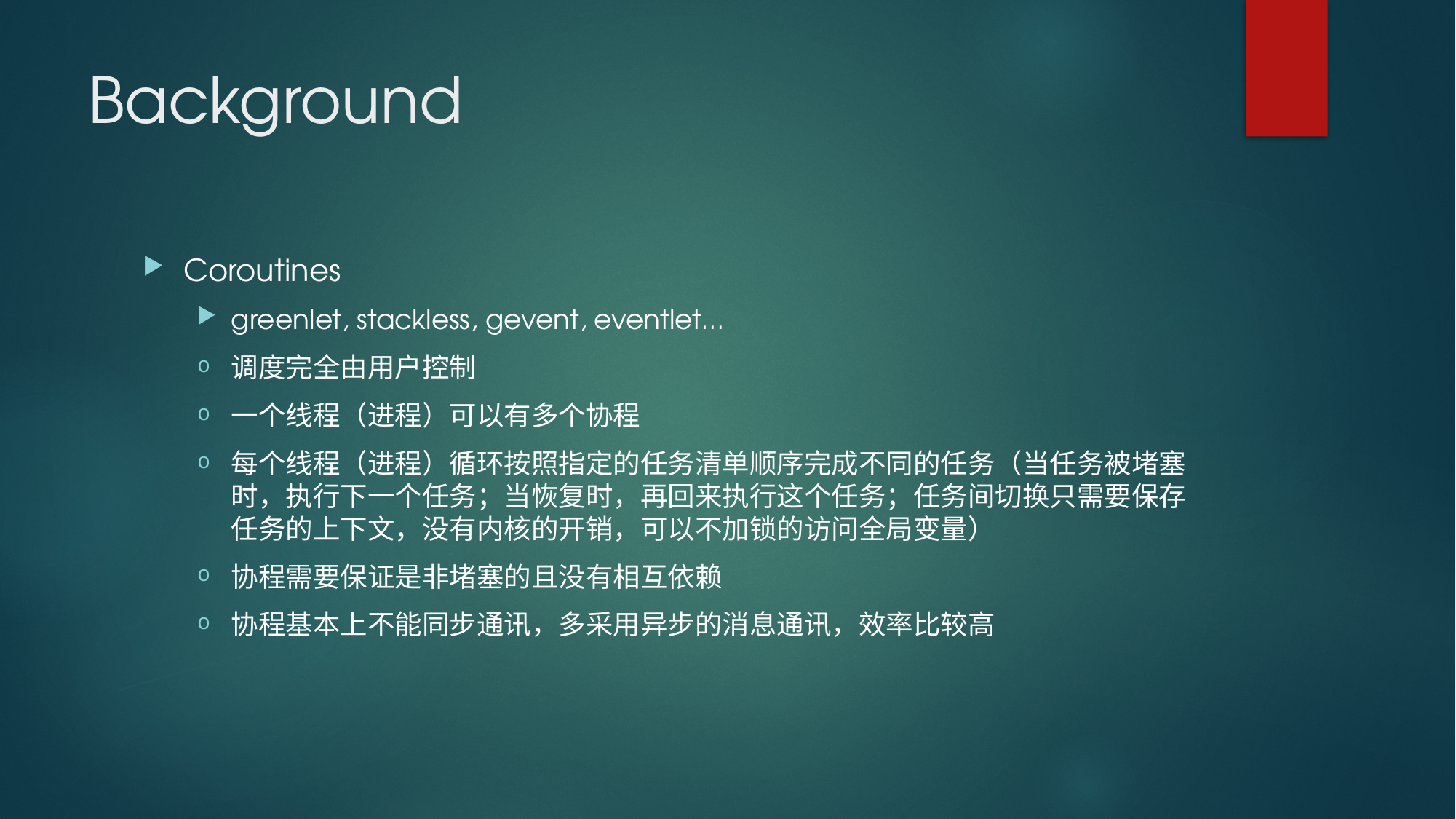

# Background
Coroutines
greenlet, stackless, gevent, eventlet…
调度完全由用户控制
一个线程（进程）可以有多个协程
每个线程（进程）循环按照指定的任务清单顺序完成不同的任务（当任务被堵塞时，执行下一个任务；当恢复时，再回来执行这个任务；任务间切换只需要保存任务的上下文，没有内核的开销，可以不加锁的访问全局变量）
协程需要保证是非堵塞的且没有相互依赖
协程基本上不能同步通讯，多采用异步的消息通讯，效率比较高